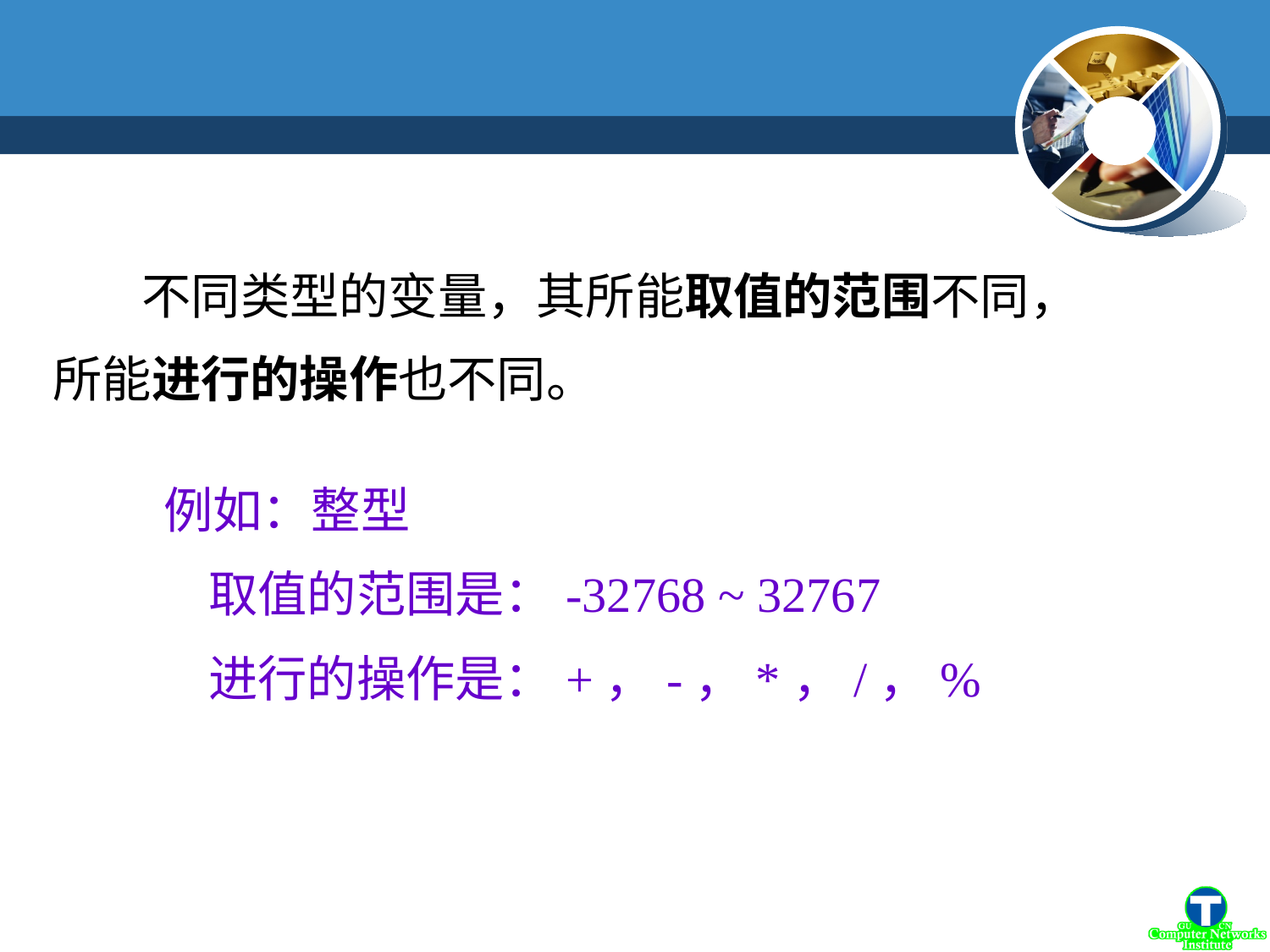

不同类型的变量，其所能取值的范围不同，所能进行的操作也不同。
例如：整型
   取值的范围是：-32768 ~ 32767
   进行的操作是：+，-，*，/，%